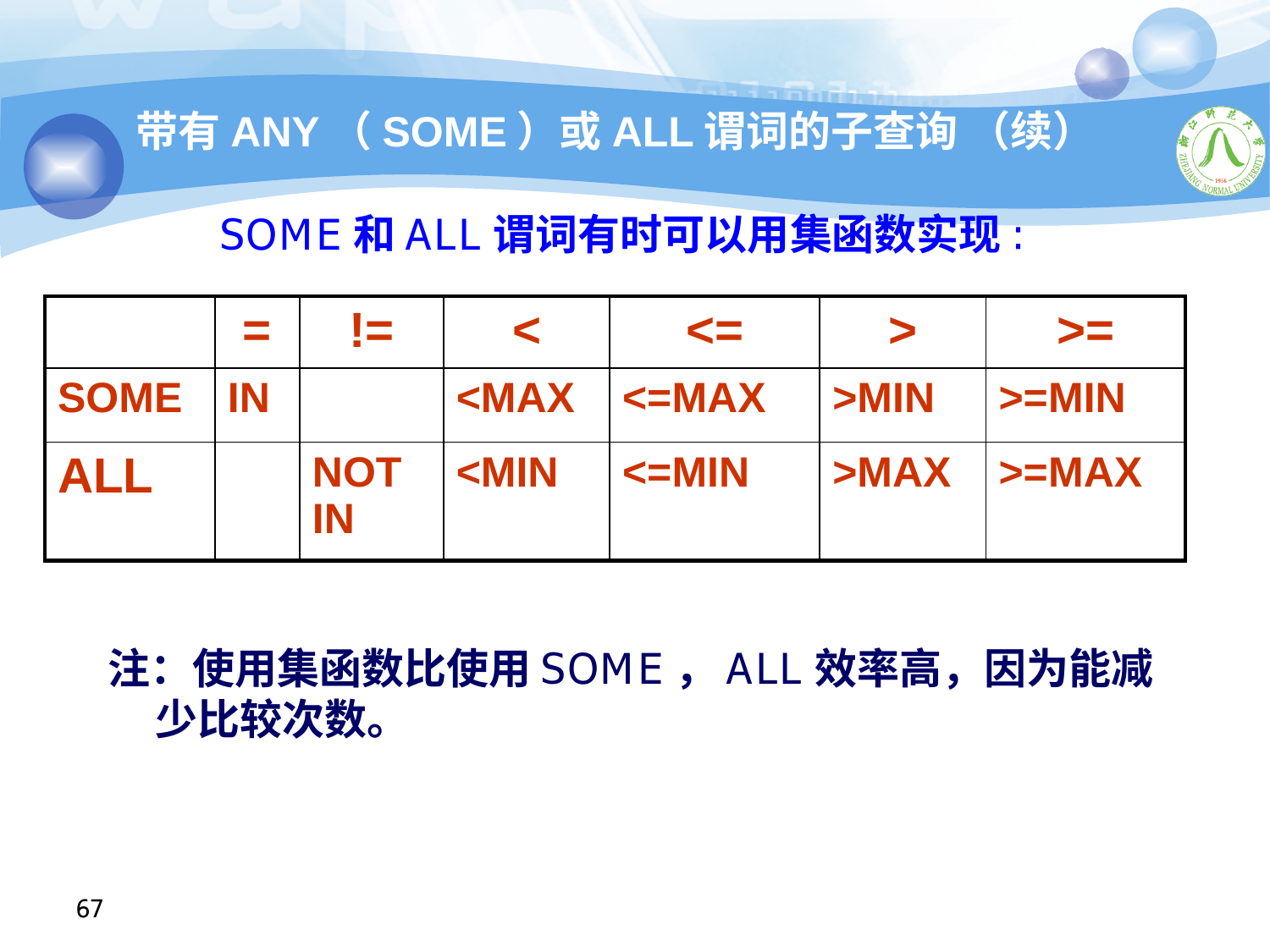

# 带有ANY（SOME）或ALL谓词的子查询 （续）
  SOME和ALL谓词有时可以用集函数实现:
|  | = | != | < | <= | > | >= |
| --- | --- | --- | --- | --- | --- | --- |
| SOME | IN |  | <MAX | <=MAX | >MIN | >=MIN |
| ALL |  | NOT IN | <MIN | <=MIN | >MAX | >=MAX |
注：使用集函数比使用SOME，ALL效率高，因为能减少比较次数。
67